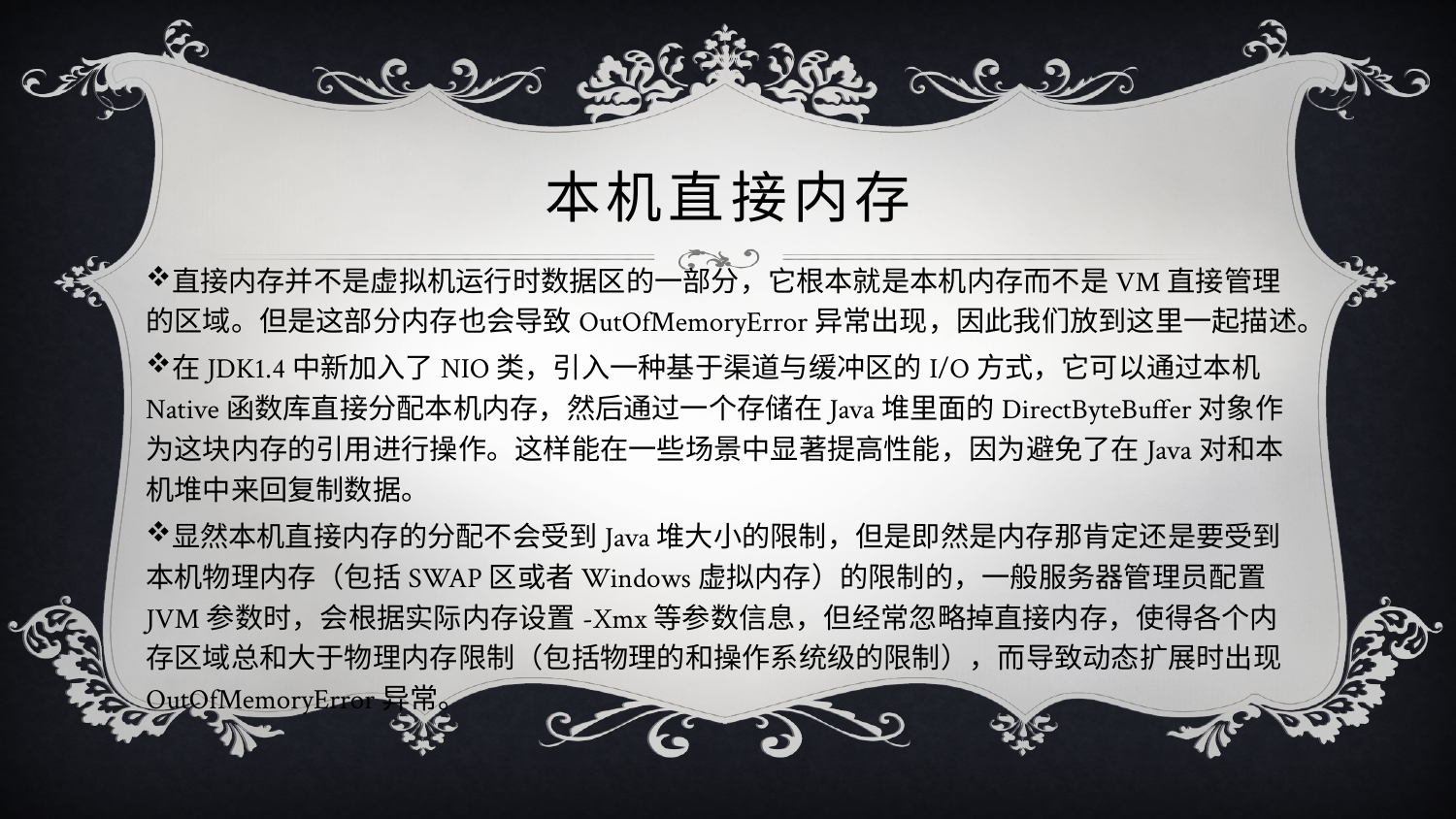

# 本机直接内存
直接内存并不是虚拟机运行时数据区的一部分，它根本就是本机内存而不是VM直接管理的区域。但是这部分内存也会导致OutOfMemoryError异常出现，因此我们放到这里一起描述。
在JDK1.4中新加入了NIO类，引入一种基于渠道与缓冲区的I/O方式，它可以通过本机Native函数库直接分配本机内存，然后通过一个存储在Java堆里面的DirectByteBuffer对象作为这块内存的引用进行操作。这样能在一些场景中显著提高性能，因为避免了在Java对和本机堆中来回复制数据。
显然本机直接内存的分配不会受到Java堆大小的限制，但是即然是内存那肯定还是要受到本机物理内存（包括SWAP区或者Windows虚拟内存）的限制的，一般服务器管理员配置JVM参数时，会根据实际内存设置-Xmx等参数信息，但经常忽略掉直接内存，使得各个内存区域总和大于物理内存限制（包括物理的和操作系统级的限制），而导致动态扩展时出现OutOfMemoryError异常。